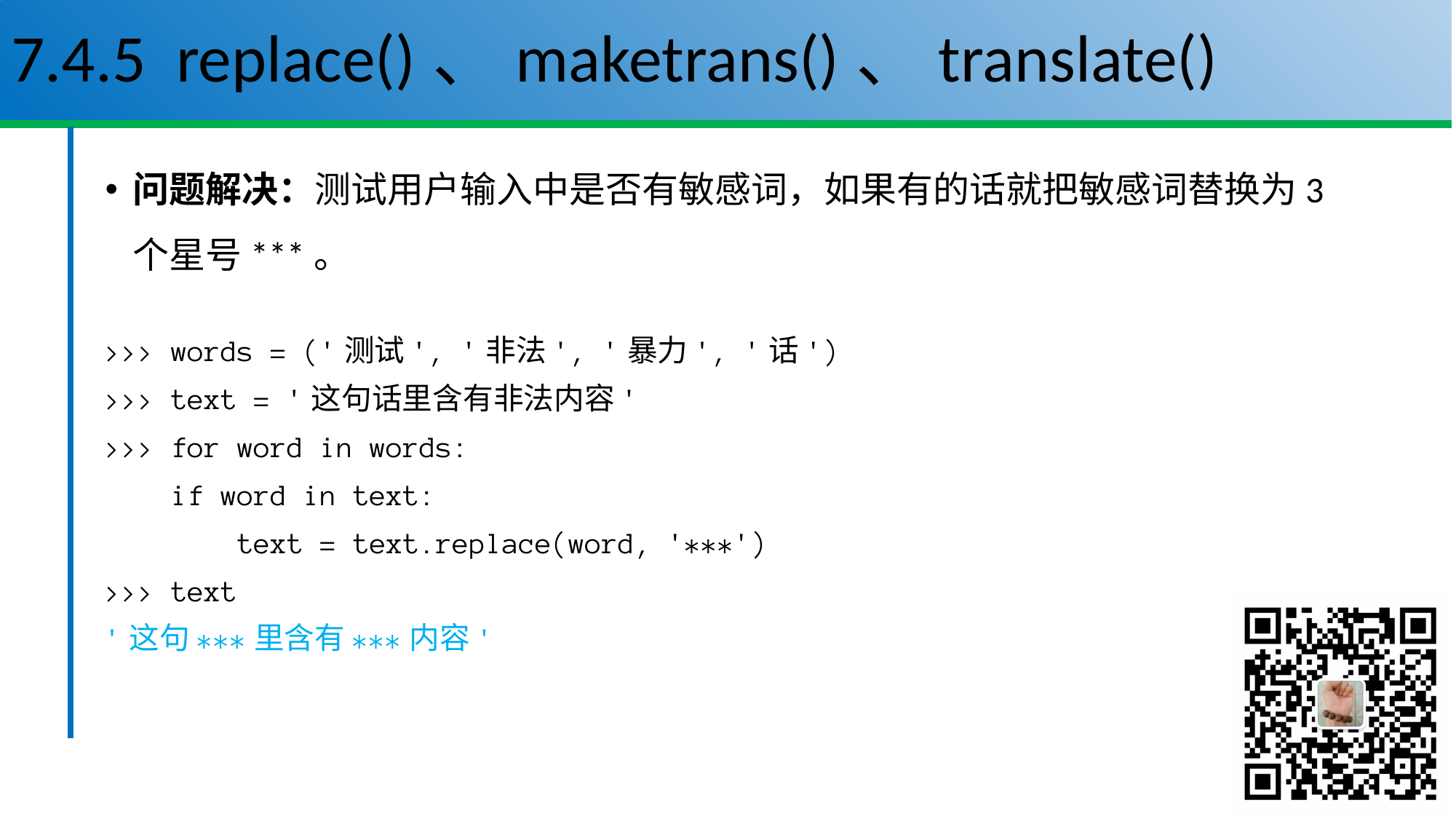

# 7.4.5  replace()、maketrans()、translate()
问题解决：测试用户输入中是否有敏感词，如果有的话就把敏感词替换为3个星号***。

>>> words = ('测试', '非法', '暴力', '话')
>>> text = '这句话里含有非法内容'
>>> for word in words:
    if word in text:
        text = text.replace(word, '***')
>>> text
'这句***里含有***内容'
33